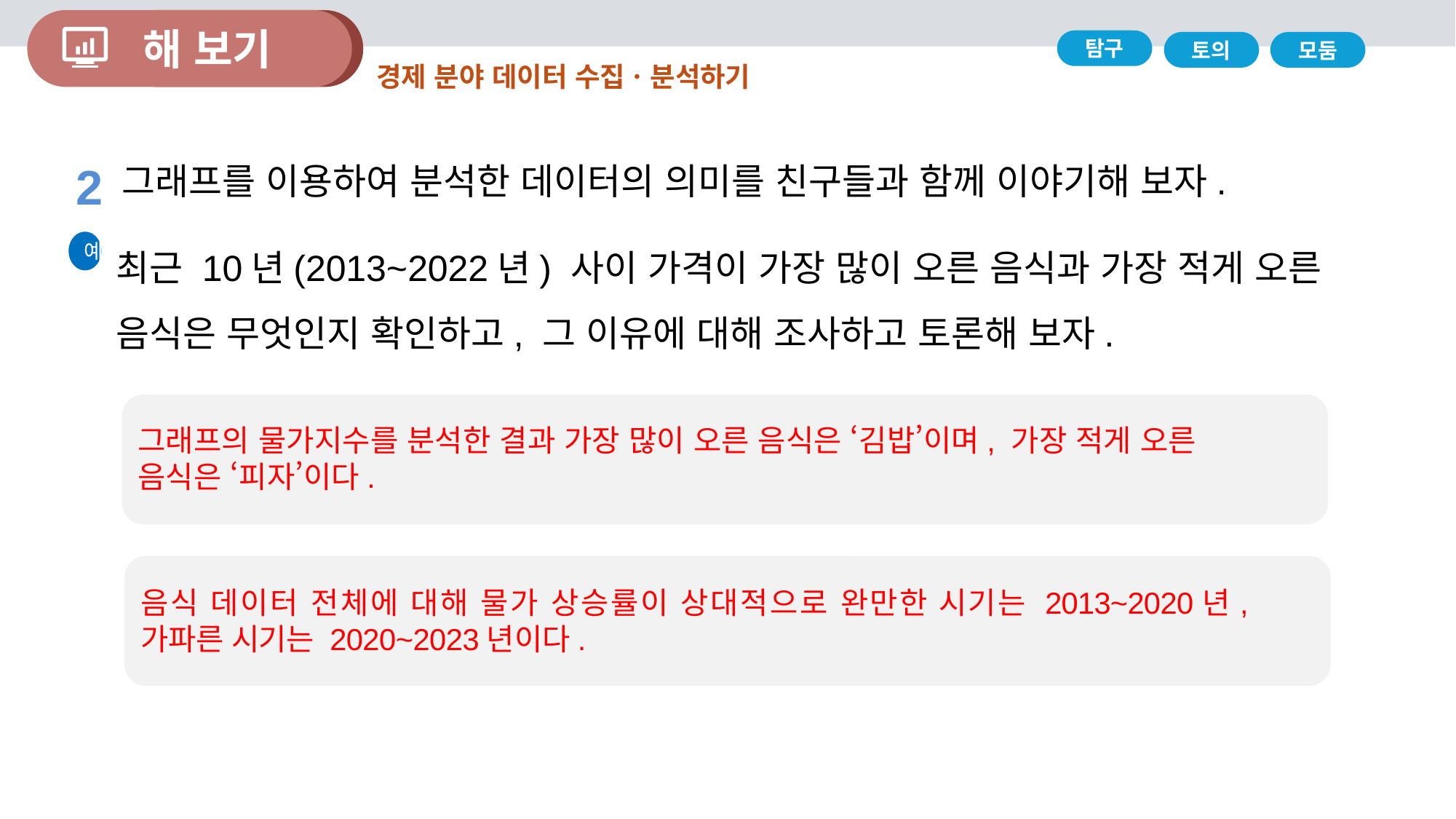

해 보기

탐구
토의
모둠
경제 분야 데이터 수집ㆍ분석하기
2
그래프를 이용하여 분석한 데이터의 의미를 친구들과 함께 이야기해 보자.
최근 10년(2013~2022년) 사이 가격이 가장 많이 오른 음식과 가장 적게 오른 음식은 무엇인지 확인하고, 그 이유에 대해 조사하고 토론해 보자.
예

그래프의 물가지수를 분석한 결과 가장 많이 오른 음식은 ‘김밥’이며, 가장 적게 오른 음식은 ‘피자’이다.

음식 데이터 전체에 대해 물가 상승률이 상대적으로 완만한 시기는 2013~2020년, 가파른 시기는 2020~2023년이다.